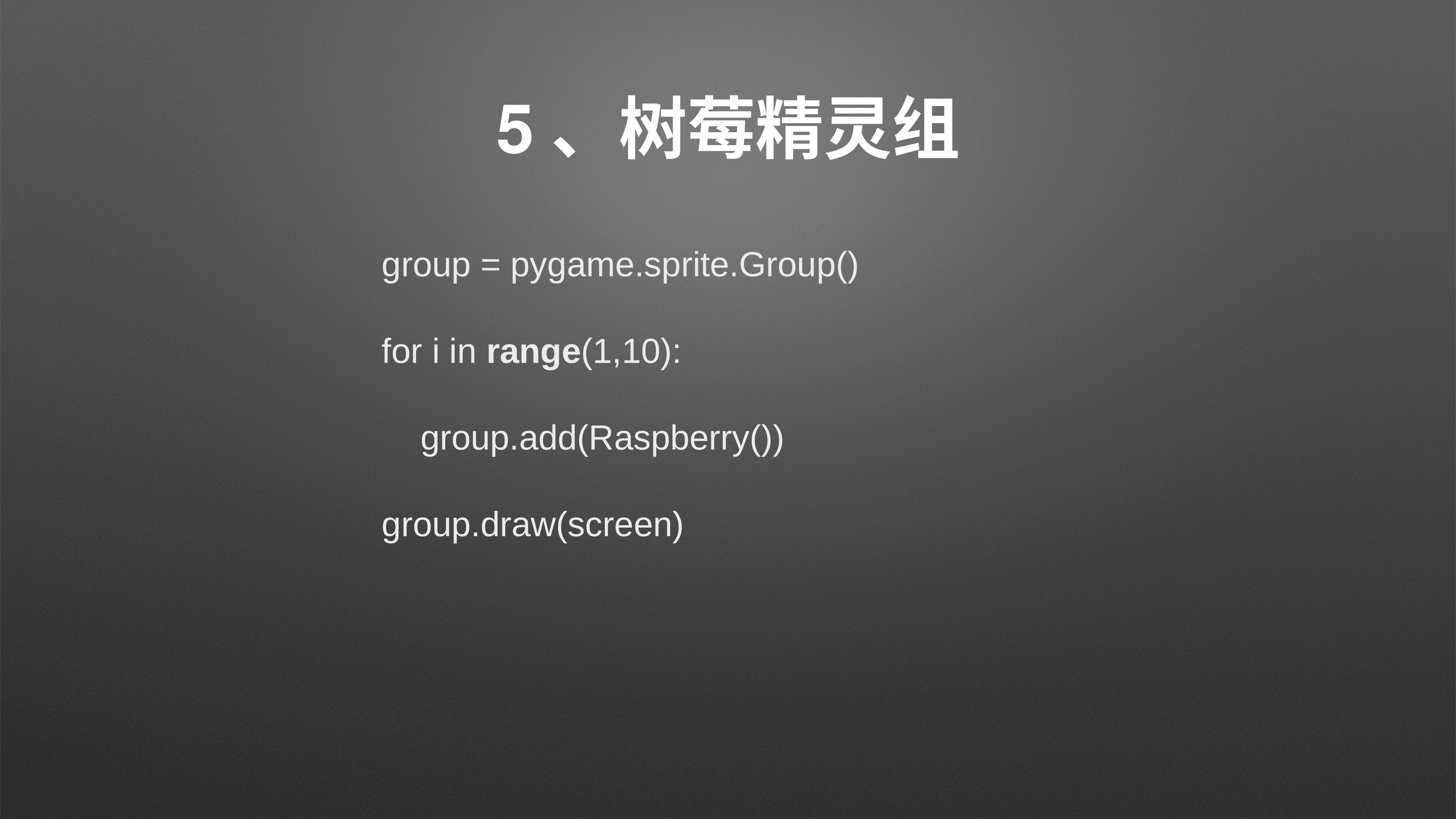

# 5、树莓精灵组
group = pygame.sprite.Group()
for i in range(1,10):
    group.add(Raspberry())
group.draw(screen)